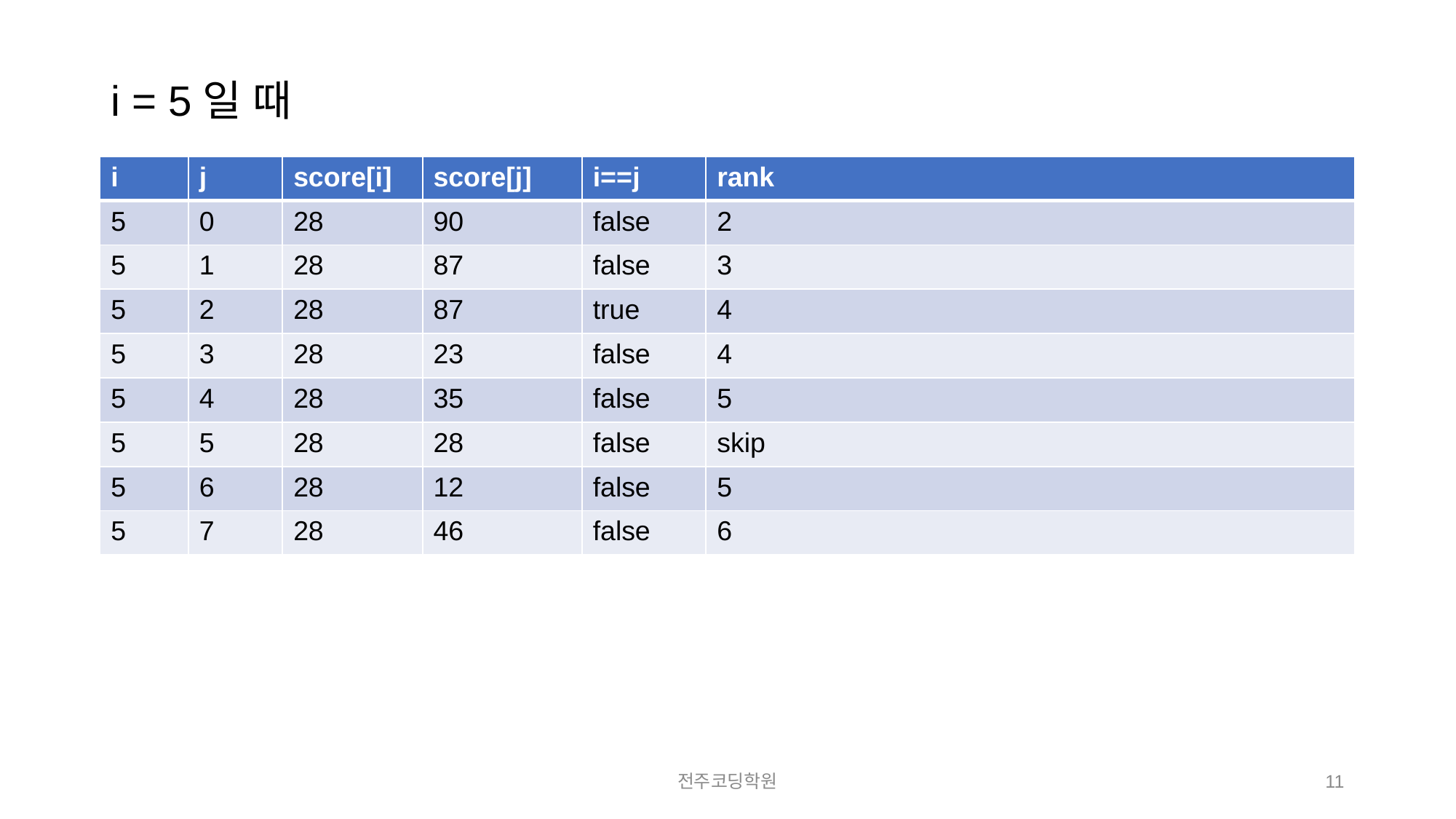

i = 5일 때
| i | j | score[i] | score[j] | i==j | rank |
| --- | --- | --- | --- | --- | --- |
| 5 | 0 | 28 | 90 | false | 2 |
| 5 | 1 | 28 | 87 | false | 3 |
| 5 | 2 | 28 | 87 | true | 4 |
| 5 | 3 | 28 | 23 | false | 4 |
| 5 | 4 | 28 | 35 | false | 5 |
| 5 | 5 | 28 | 28 | false | skip |
| 5 | 6 | 28 | 12 | false | 5 |
| 5 | 7 | 28 | 46 | false | 6 |
전주코딩학원
11